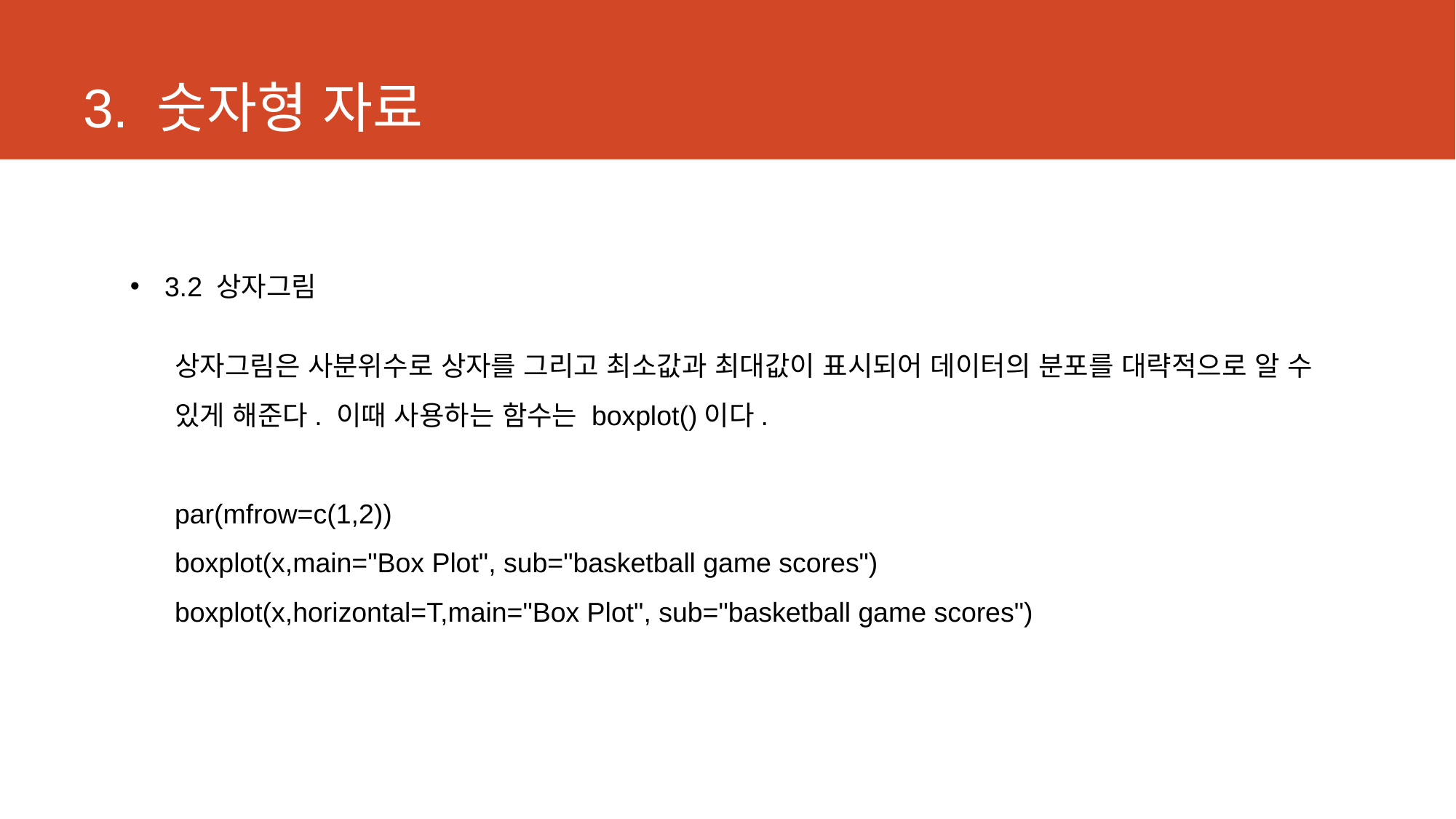

# 3. 숫자형 자료
3.2 상자그림
상자그림은 사분위수로 상자를 그리고 최소값과 최대값이 표시되어 데이터의 분포를 대략적으로 알 수 있게 해준다. 이때 사용하는 함수는 boxplot()이다.

par(mfrow=c(1,2))
boxplot(x,main="Box Plot", sub="basketball game scores")
boxplot(x,horizontal=T,main="Box Plot", sub="basketball game scores")